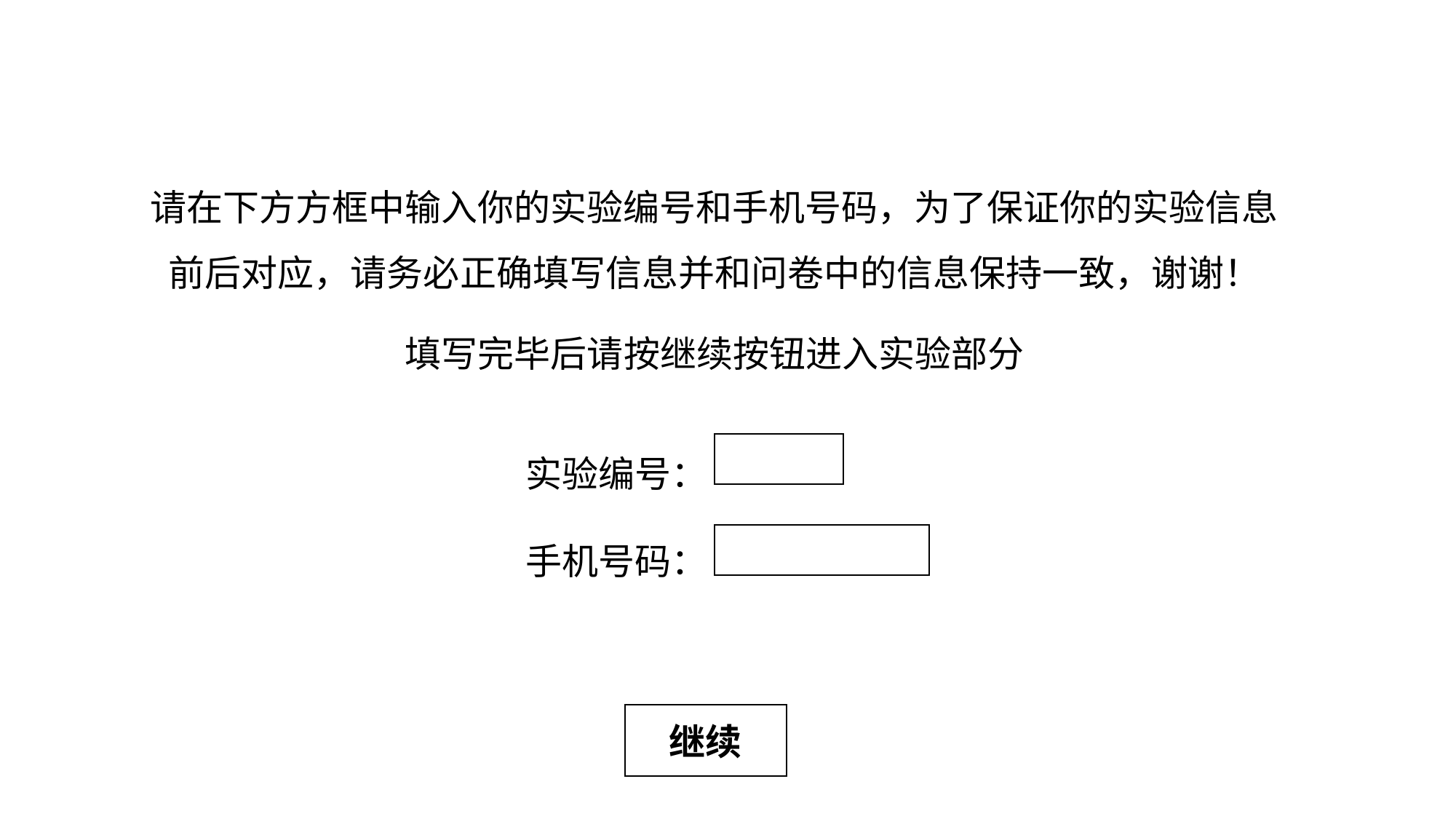

请在下方方框中输入你的实验编号和手机号码，为了保证你的实验信息前后对应，请务必正确填写信息并和问卷中的信息保持一致，谢谢！
填写完毕后请按继续按钮进入实验部分
实验编号：
手机号码：

继续